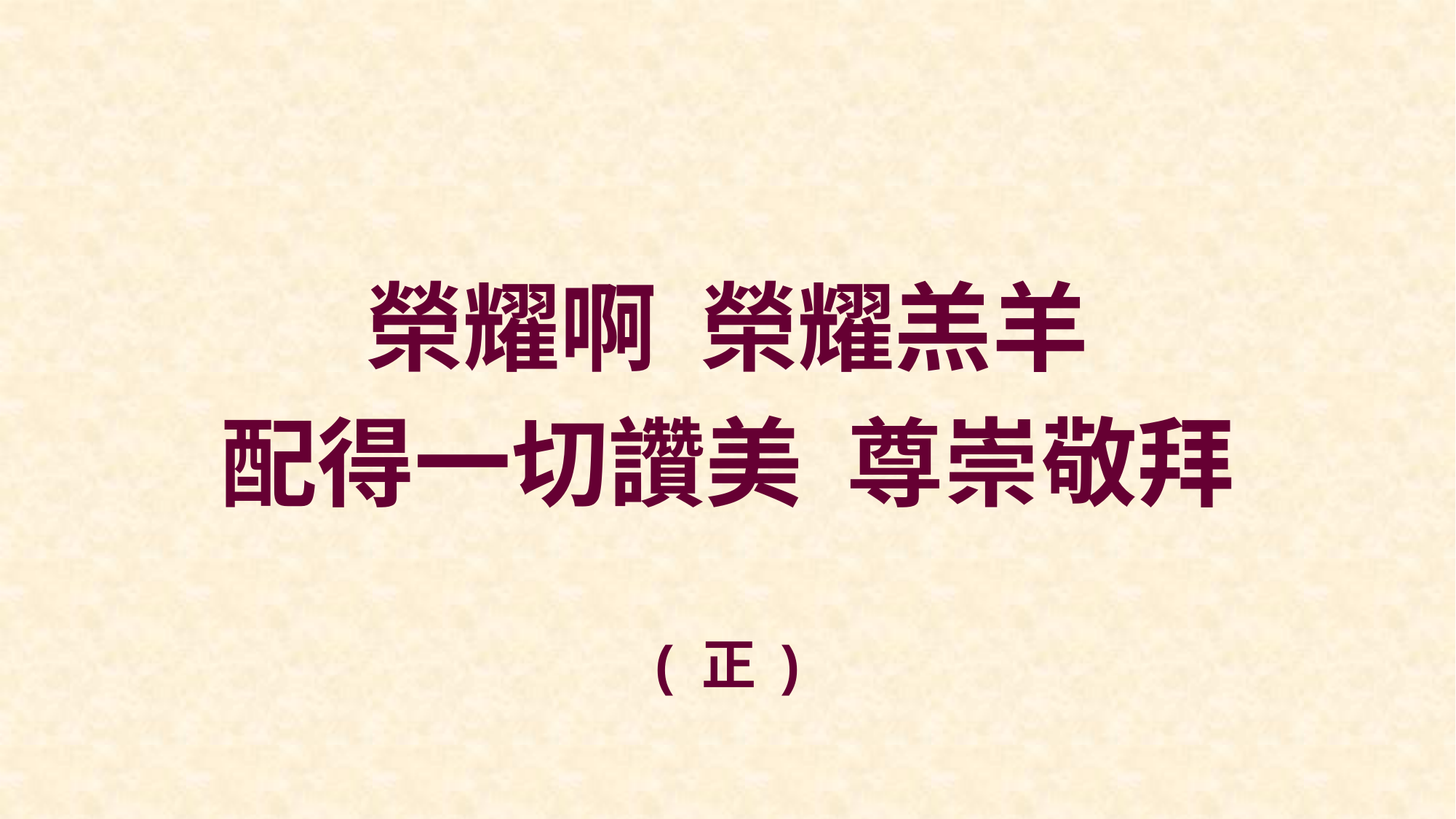

榮耀啊  榮耀羔羊
配得一切讚美  尊崇敬拜
( 正 )